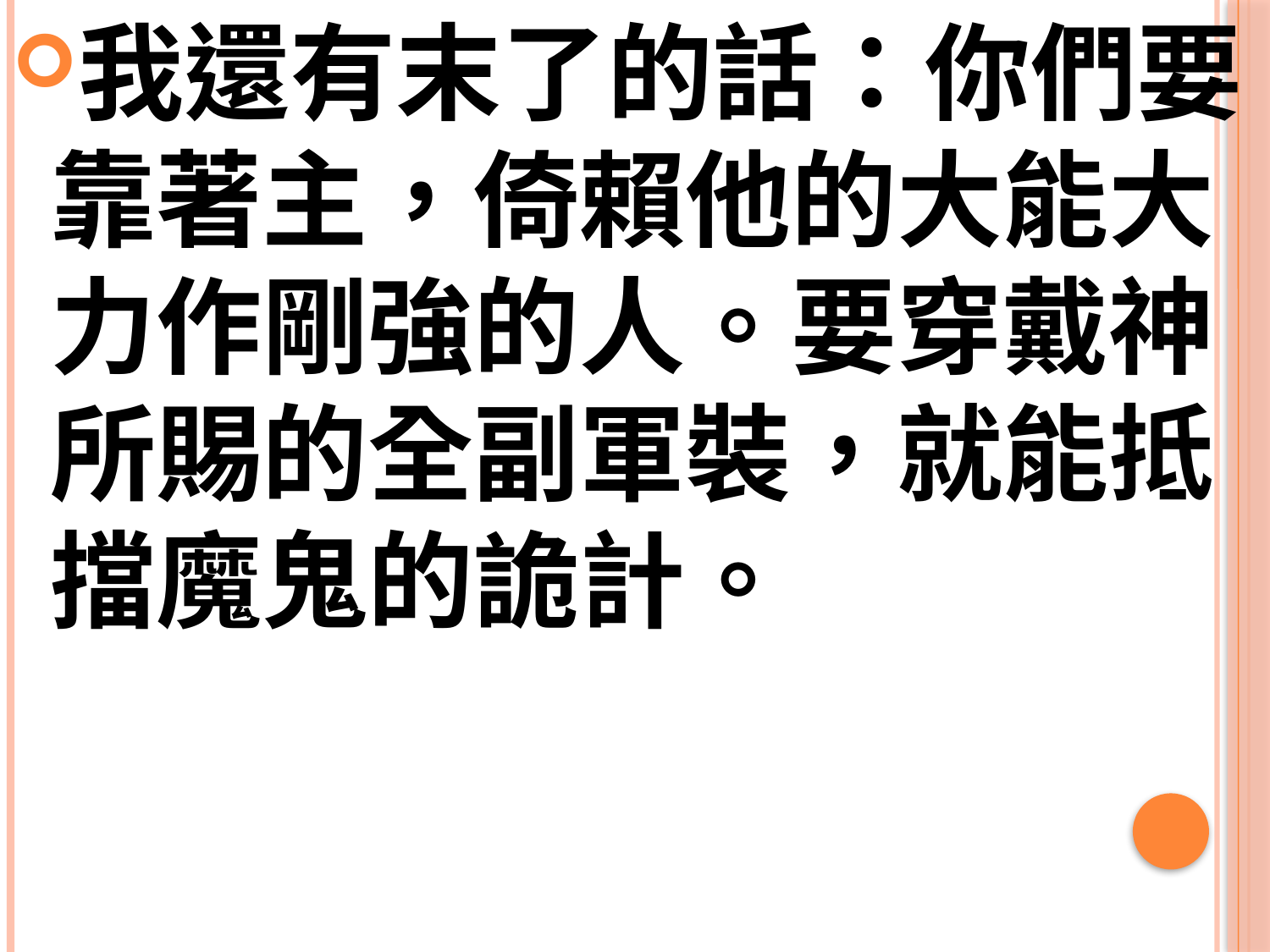

我還有末了的話：你們要靠著主，倚賴他的大能大力作剛強的人。要穿戴神所賜的全副軍裝，就能抵擋魔鬼的詭計。